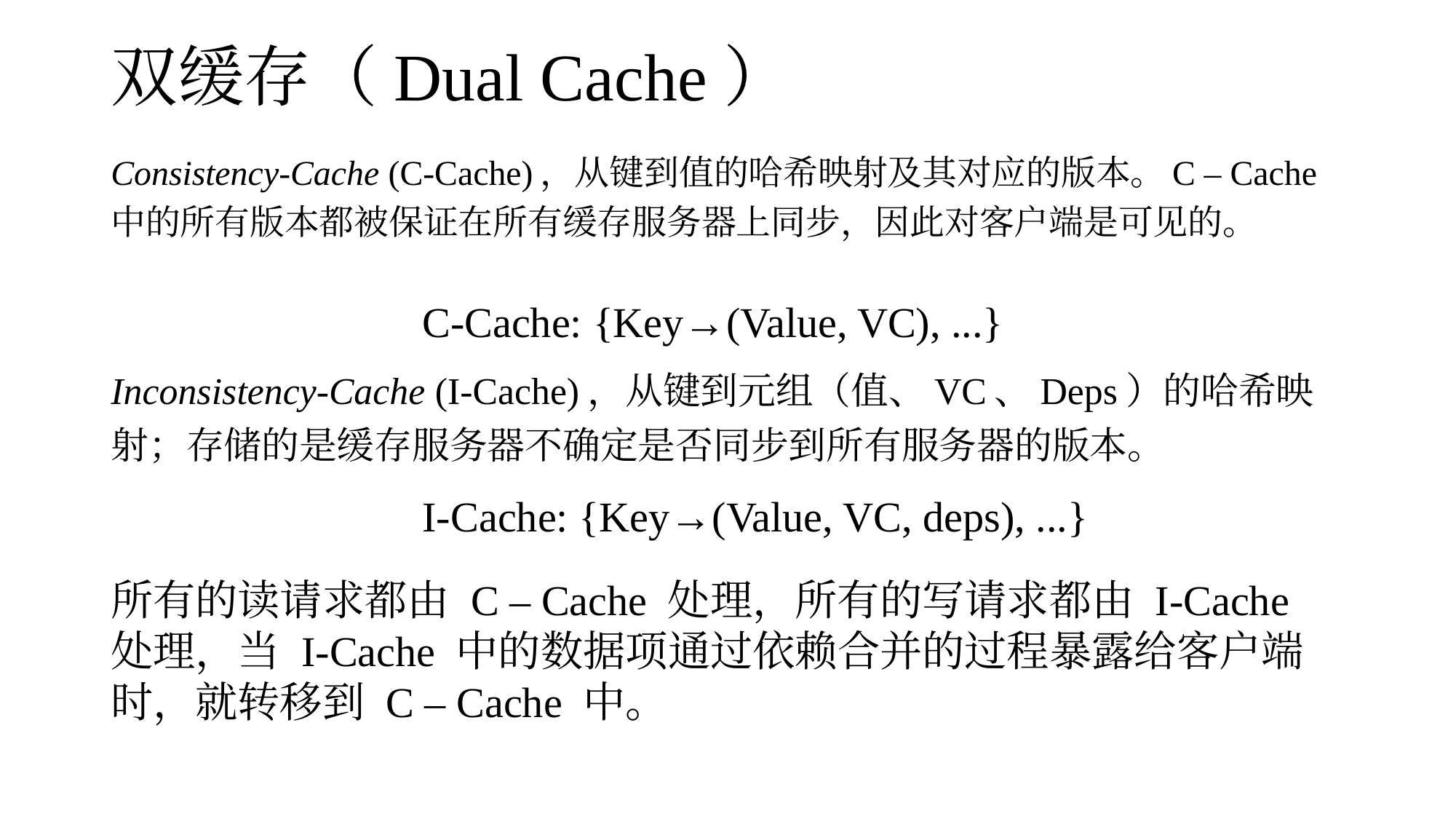

# 双缓存（Dual Cache）
Consistency-Cache (C-Cache)，从键到值的哈希映射及其对应的版本。C – Cache 中的所有版本都被保证在所有缓存服务器上同步，因此对客户端是可见的。
C-Cache: {Key→(Value, VC), ...}
Inconsistency-Cache (I-Cache)，从键到元组（值、VC、Deps）的哈希映射；存储的是缓存服务器不确定是否同步到所有服务器的版本。
I-Cache: {Key→(Value, VC, deps), ...}
所有的读请求都由 C – Cache 处理，所有的写请求都由 I-Cache 处理，当 I-Cache 中的数据项通过依赖合并的过程暴露给客户端时，就转移到 C – Cache 中。